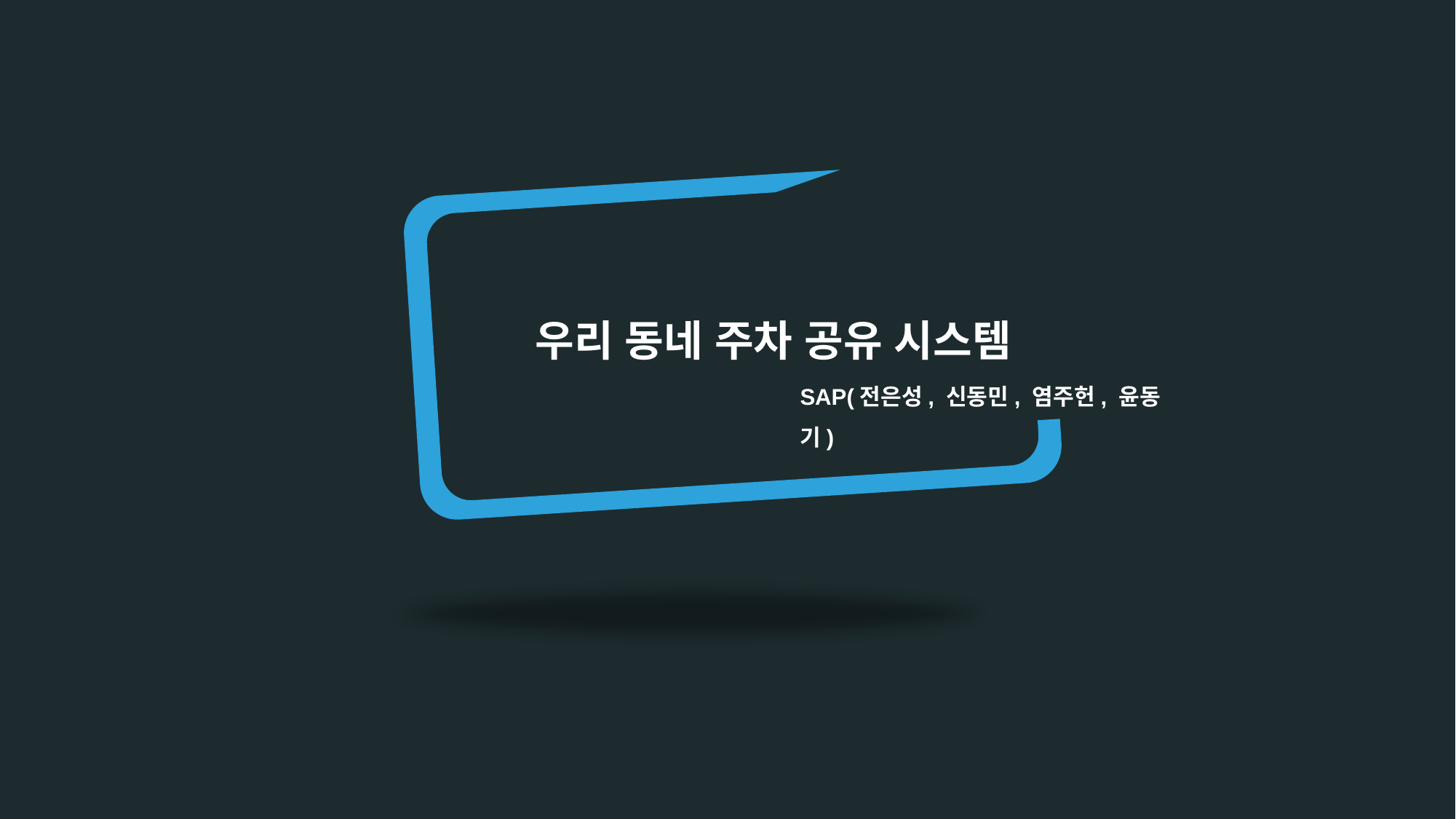

우리 동네 주차 공유 시스템
SAP(전은성, 신동민, 염주헌, 윤동기)